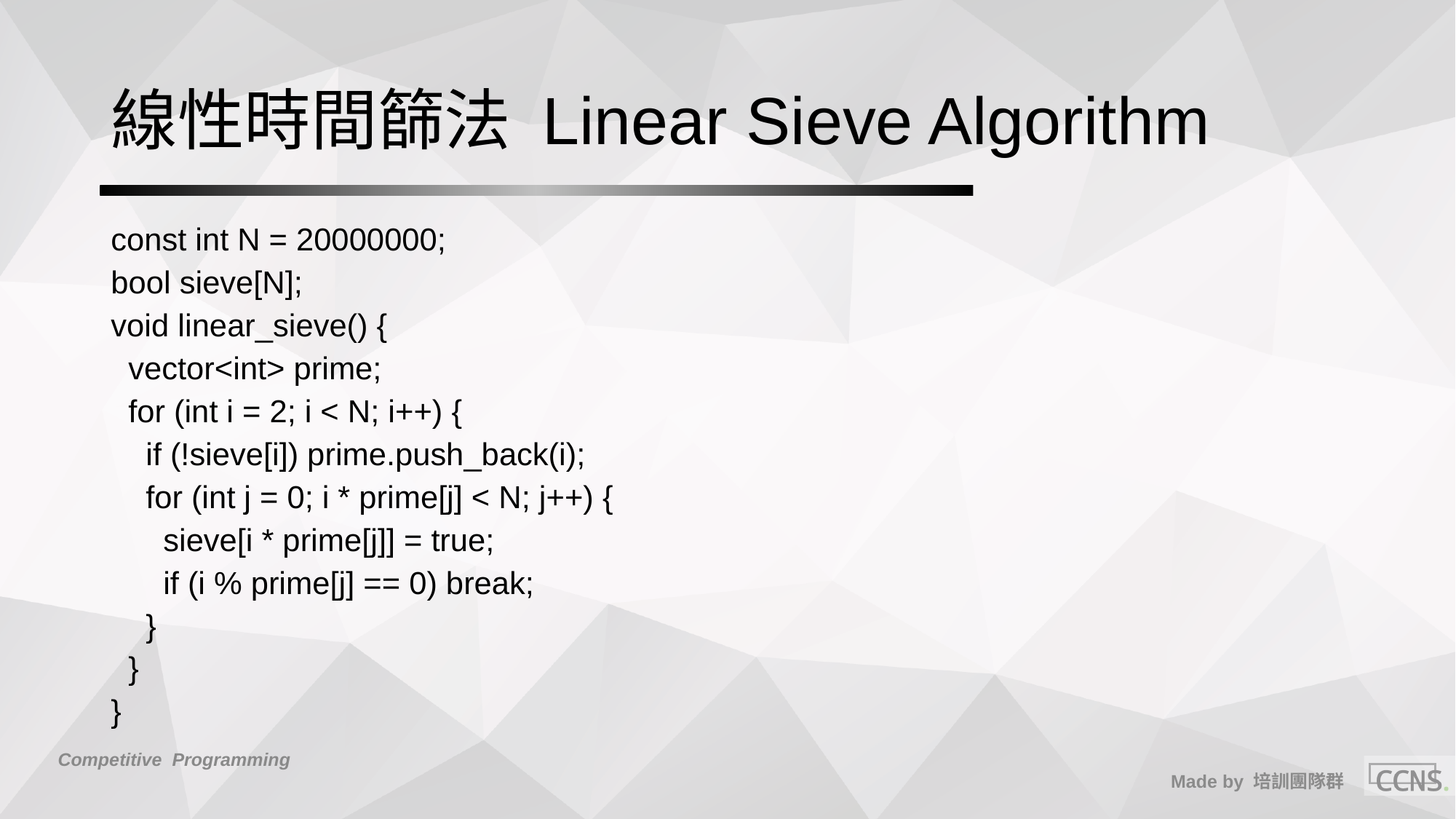

# 線性時間篩法 Linear Sieve Algorithm
const int N = 20000000;
bool sieve[N];
void linear_sieve() {
  vector<int> prime;
  for (int i = 2; i < N; i++) {
    if (!sieve[i]) prime.push_back(i);
    for (int j = 0; i * prime[j] < N; j++) {
      sieve[i * prime[j]] = true;
      if (i % prime[j] == 0) break;
    }
  }
}